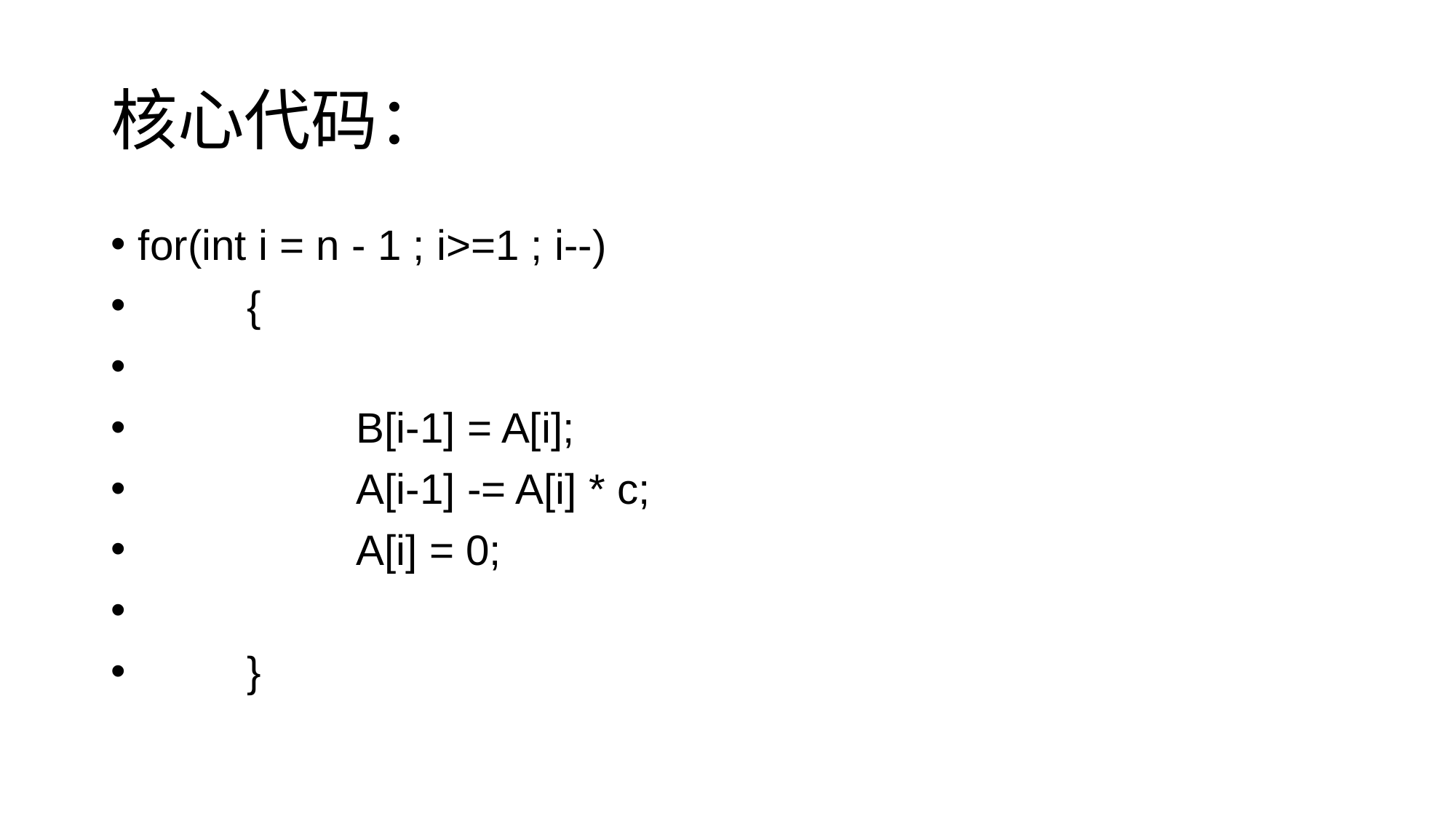

# 核心代码：
for(int i = n - 1 ; i>=1 ; i--)
	{

		B[i-1] = A[i];
		A[i-1] -= A[i] * c;
		A[i] = 0;

	}